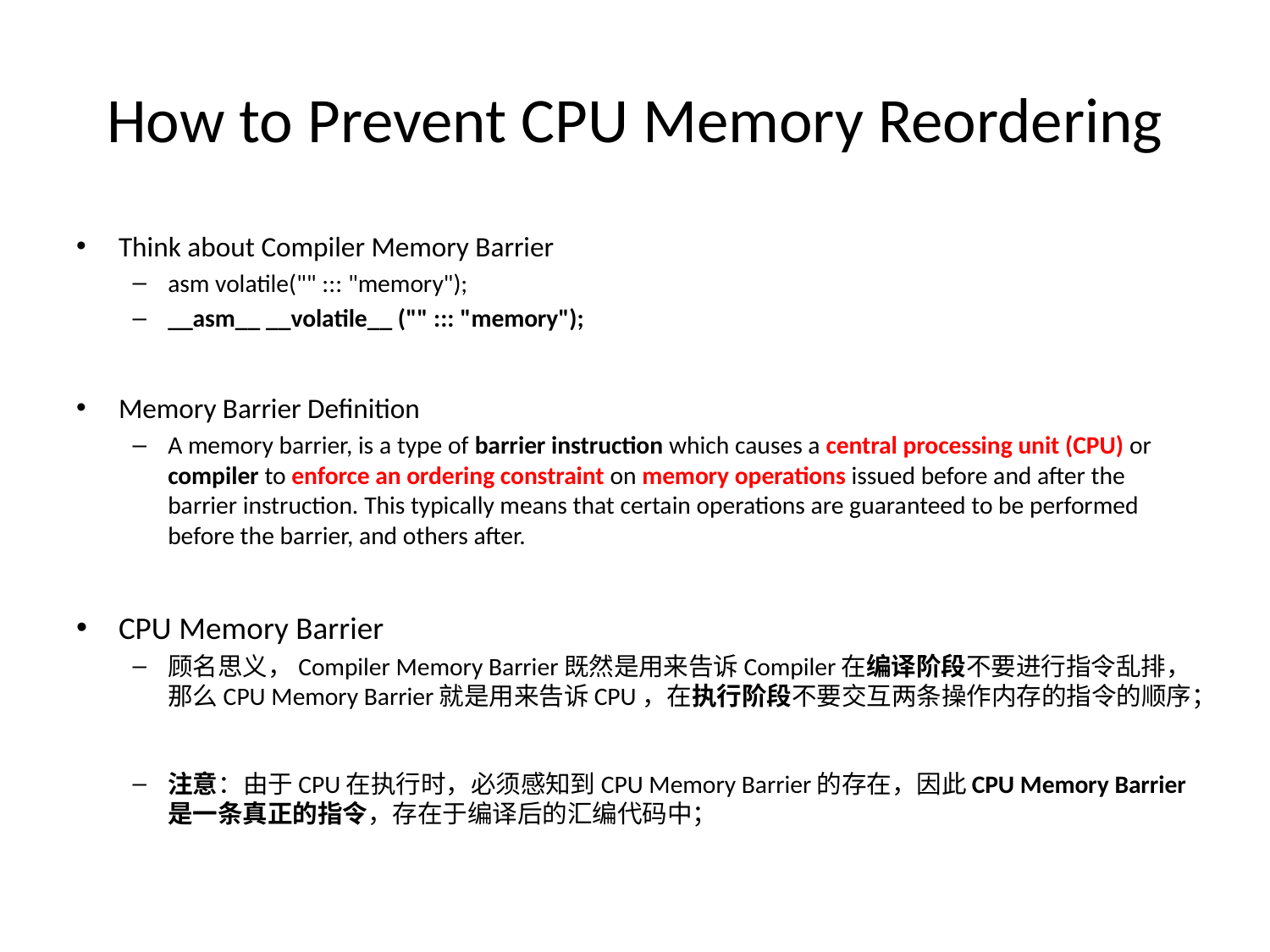

# How to Prevent CPU Memory Reordering
Think about Compiler Memory Barrier
asm volatile("" ::: "memory");
__asm__ __volatile__ ("" ::: "memory");

Memory Barrier Definition
A memory barrier, is a type of barrier instruction which causes a central processing unit (CPU) or compiler to enforce an ordering constraint on memory operations issued before and after the barrier instruction. This typically means that certain operations are guaranteed to be performed before the barrier, and others after.

CPU Memory Barrier
顾名思义，Compiler Memory Barrier既然是用来告诉Compiler在编译阶段不要进行指令乱排，那么CPU Memory Barrier就是用来告诉CPU，在执行阶段不要交互两条操作内存的指令的顺序；

注意：由于CPU在执行时，必须感知到CPU Memory Barrier的存在，因此CPU Memory Barrier是一条真正的指令，存在于编译后的汇编代码中；